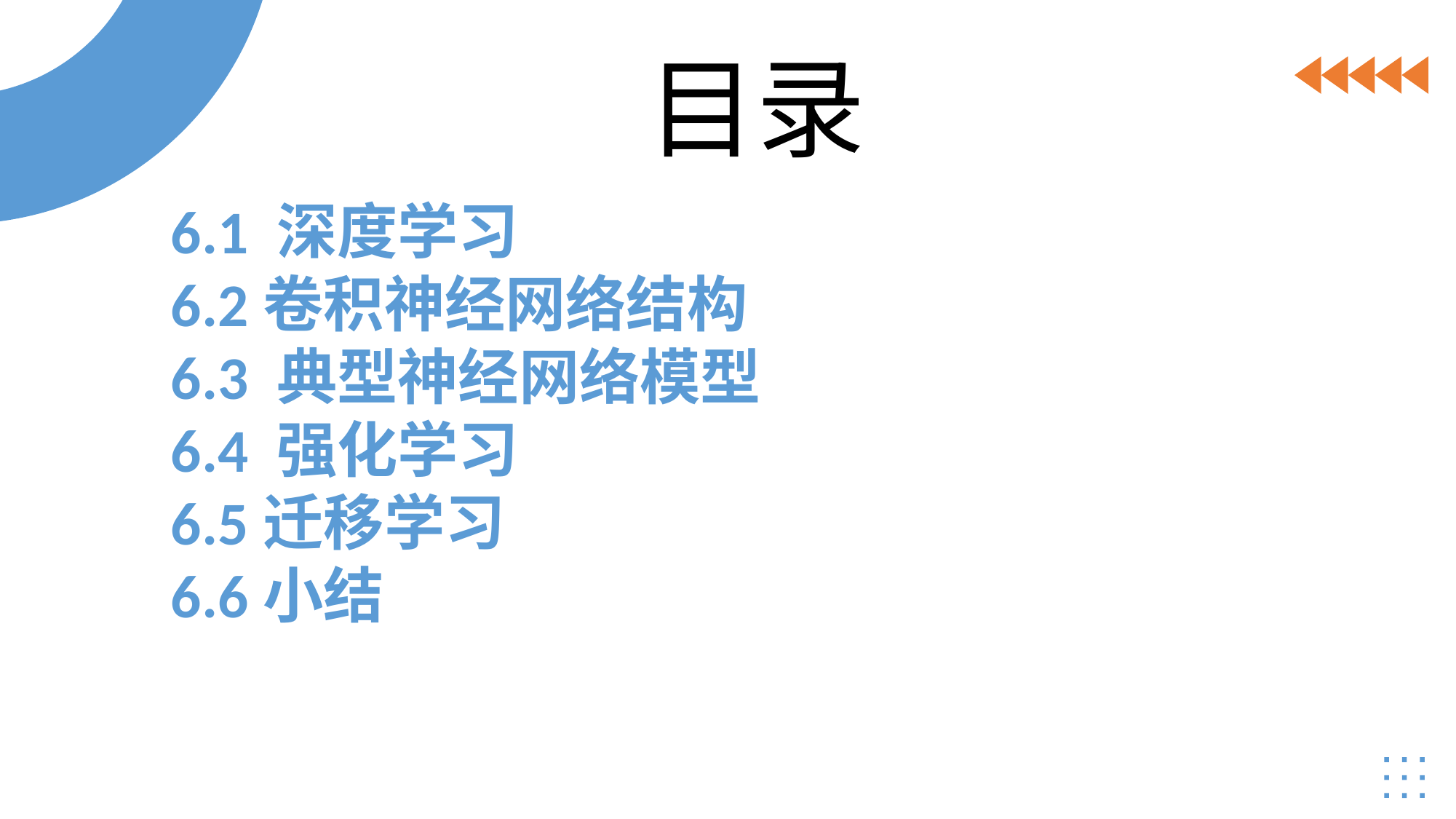

目录

6.1 深度学习
6.2卷积神经网络结构
6.3 典型神经网络模型
6.4 强化学习
6.5迁移学习
6.6小结

人工智能相关概念